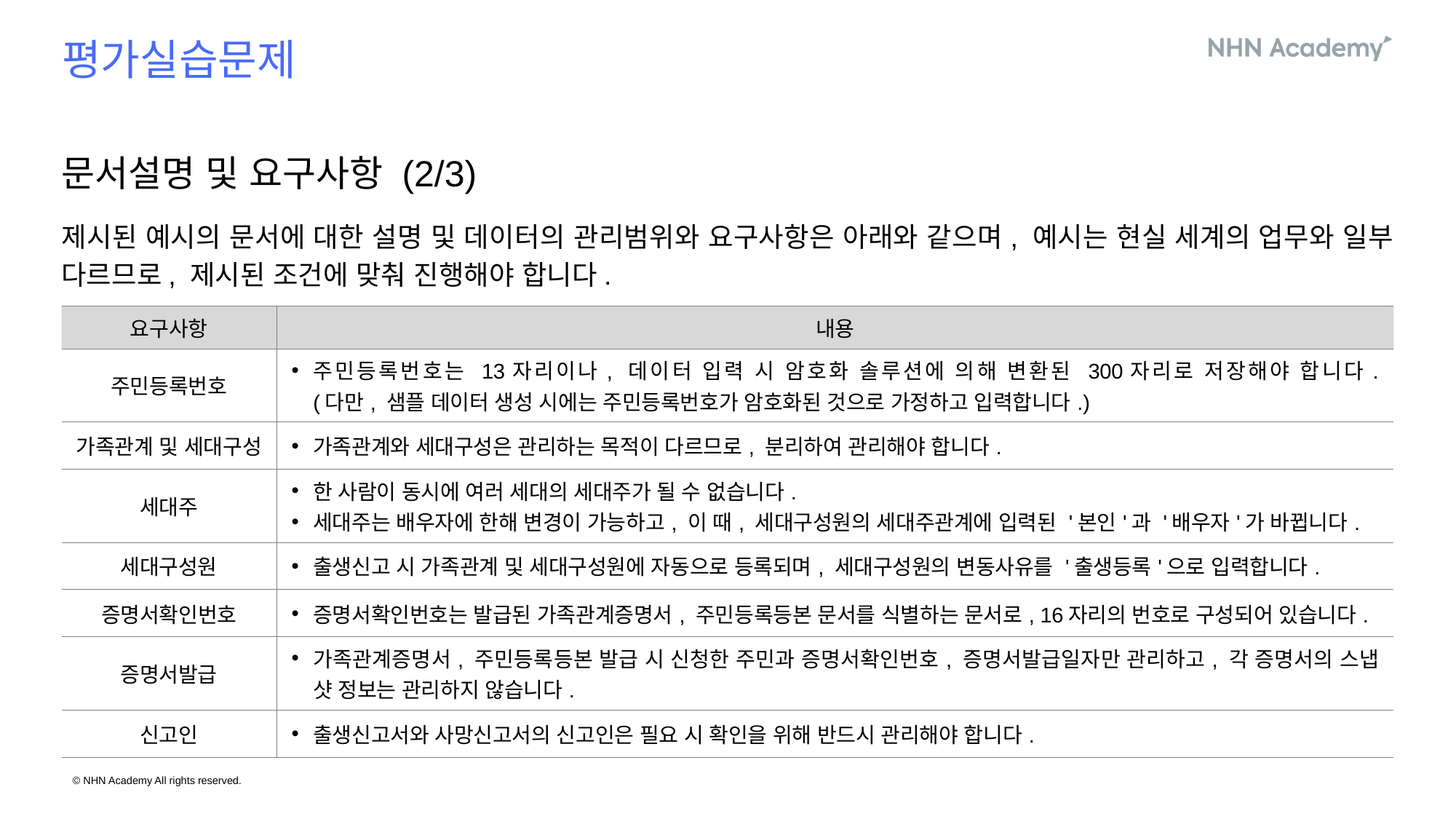

# 평가실습문제
문서설명 및 요구사항 (2/3)
제시된 예시의 문서에 대한 설명 및 데이터의 관리범위와 요구사항은 아래와 같으며, 예시는 현실 세계의 업무와 일부 다르므로, 제시된 조건에 맞춰 진행해야 합니다.
| 요구사항 | 내용 |
| --- | --- |
| 주민등록번호 | 주민등록번호는 13자리이나, 데이터 입력 시 암호화 솔루션에 의해 변환된 300자리로 저장해야 합니다. (다만, 샘플 데이터 생성 시에는 주민등록번호가 암호화된 것으로 가정하고 입력합니다.) |
| 가족관계 및 세대구성 | 가족관계와 세대구성은 관리하는 목적이 다르므로, 분리하여 관리해야 합니다. |
| 세대주 | 한 사람이 동시에 여러 세대의 세대주가 될 수 없습니다. 세대주는 배우자에 한해 변경이 가능하고, 이 때, 세대구성원의 세대주관계에 입력된 '본인'과 '배우자'가 바뀝니다. |
| 세대구성원 | 출생신고 시 가족관계 및 세대구성원에 자동으로 등록되며, 세대구성원의 변동사유를 '출생등록'으로 입력합니다. |
| 증명서확인번호 | 증명서확인번호는 발급된 가족관계증명서, 주민등록등본 문서를 식별하는 문서로, 16자리의 번호로 구성되어 있습니다. |
| 증명서발급 | 가족관계증명서, 주민등록등본 발급 시 신청한 주민과 증명서확인번호, 증명서발급일자만 관리하고, 각 증명서의 스냅 샷 정보는 관리하지 않습니다. |
| 신고인 | 출생신고서와 사망신고서의 신고인은 필요 시 확인을 위해 반드시 관리해야 합니다. |